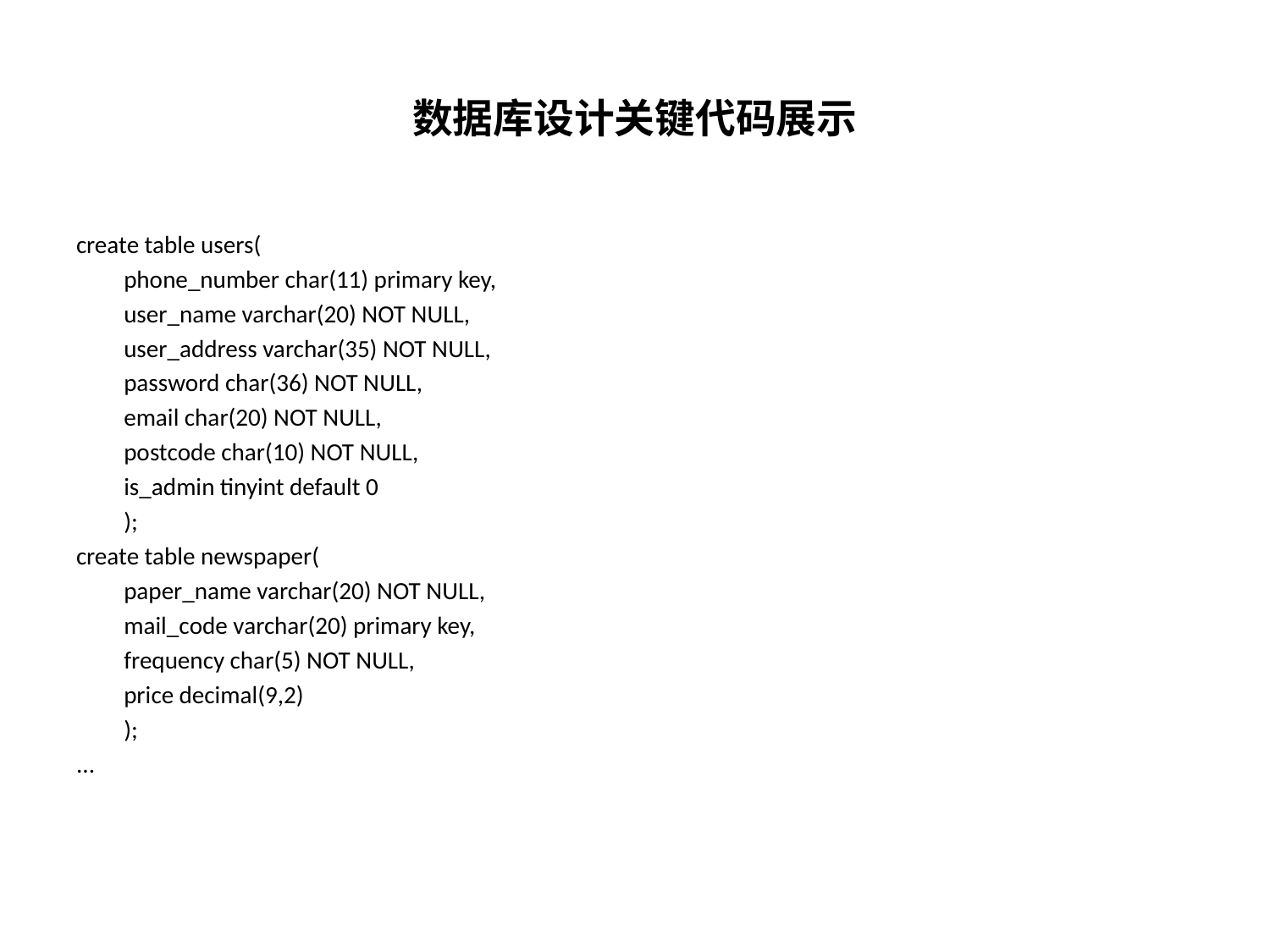

# 数据库设计关键代码展示
create table users(
	phone_number char(11) primary key,
	user_name varchar(20) NOT NULL,
	user_address varchar(35) NOT NULL,
	password char(36) NOT NULL,
	email char(20) NOT NULL,
	postcode char(10) NOT NULL,
	is_admin tinyint default 0
	);
create table newspaper(
	paper_name varchar(20) NOT NULL,
	mail_code varchar(20) primary key,
	frequency char(5) NOT NULL,
	price decimal(9,2)
	);
...